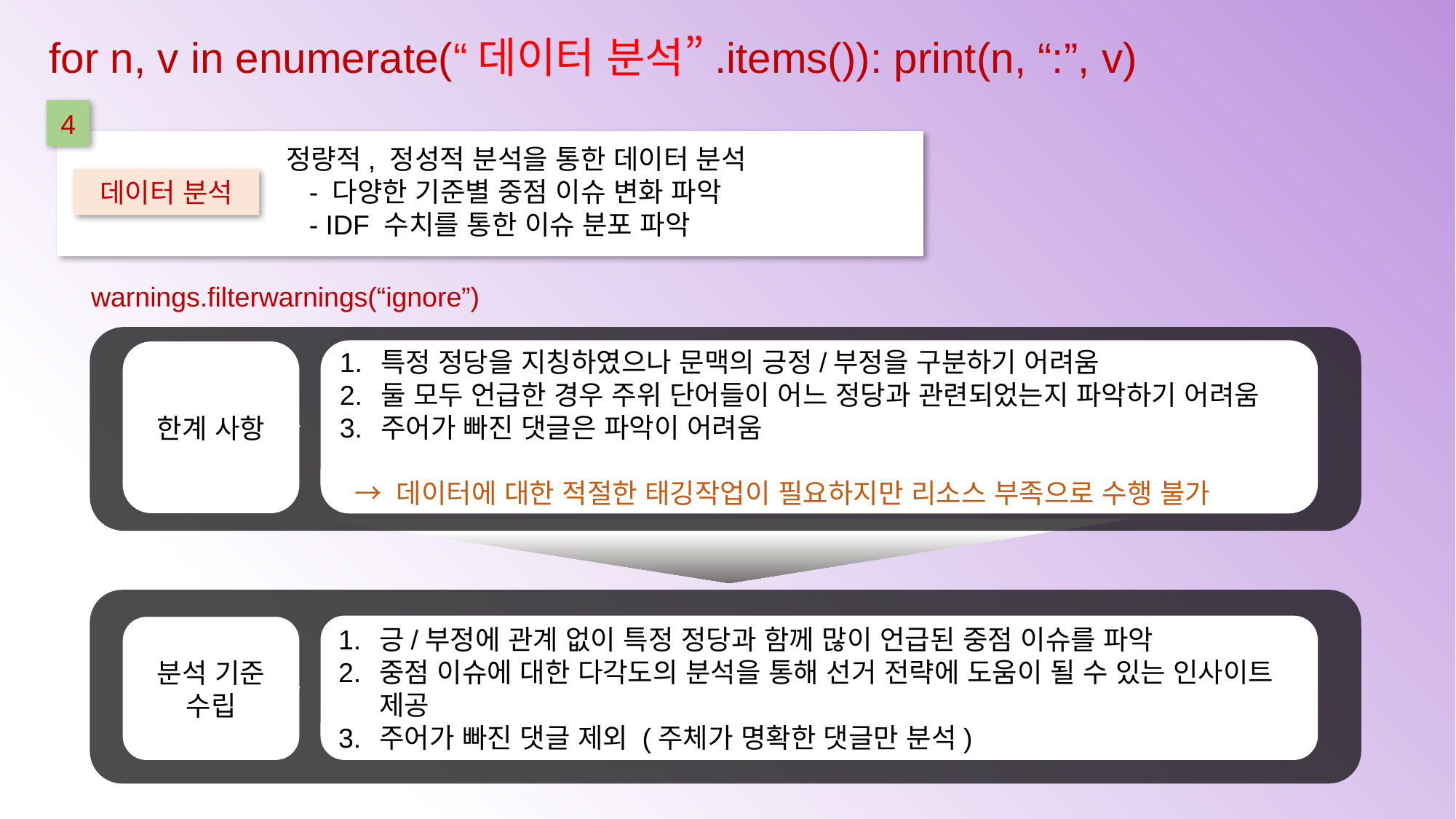

for n, v in enumerate(“데이터 분석”.items()): print(n, “:”, v)
4

정량적, 정성적 분석을 통한 데이터 분석
   - 다양한 기준별 중점 이슈 변화 파악
   - IDF 수치를 통한 이슈 분포 파악
데이터 분석
warnings.filterwarnings(“ignore”)

특정 정당을 지칭하였으나 문맥의 긍정/부정을 구분하기 어려움
둘 모두 언급한 경우 주위 단어들이 어느 정당과 관련되었는지 파악하기 어려움
주어가 빠진 댓글은 파악이 어려움

  → 데이터에 대한 적절한 태깅작업이 필요하지만 리소스 부족으로 수행 불가
한계 사항

긍/부정에 관계 없이 특정 정당과 함께 많이 언급된 중점 이슈를 파악
중점 이슈에 대한 다각도의 분석을 통해 선거 전략에 도움이 될 수 있는 인사이트 제공
주어가 빠진 댓글 제외 (주체가 명확한 댓글만 분석)
분석 기준
수립